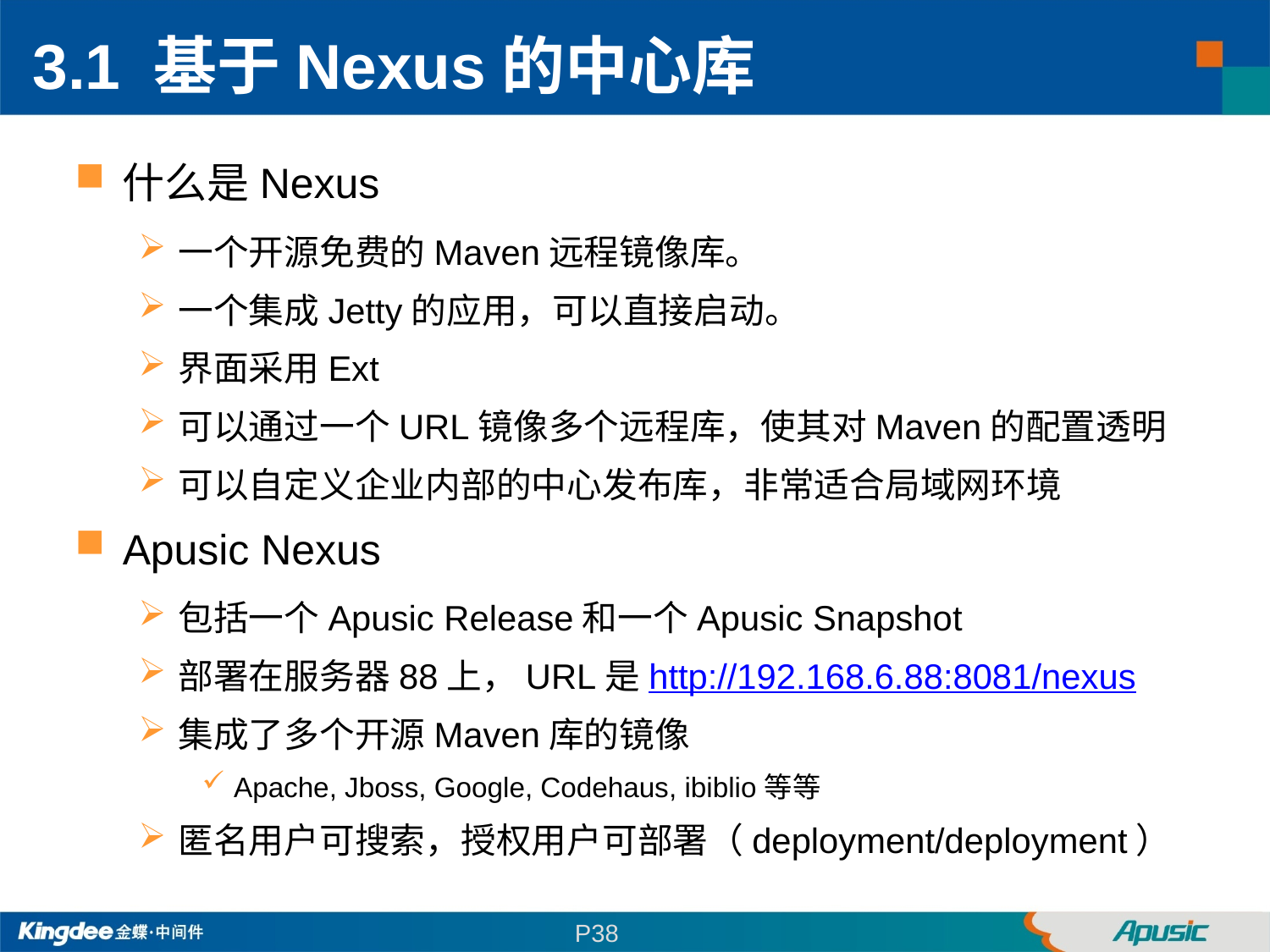

3.1 基于Nexus的中心库
什么是Nexus
一个开源免费的Maven远程镜像库。
一个集成Jetty的应用，可以直接启动。
界面采用Ext
可以通过一个URL镜像多个远程库，使其对Maven的配置透明
可以自定义企业内部的中心发布库，非常适合局域网环境
Apusic Nexus
包括一个Apusic Release和一个Apusic Snapshot
部署在服务器88上，URL是http://192.168.6.88:8081/nexus
集成了多个开源Maven库的镜像
Apache, Jboss, Google, Codehaus, ibiblio等等
匿名用户可搜索，授权用户可部署（deployment/deployment）